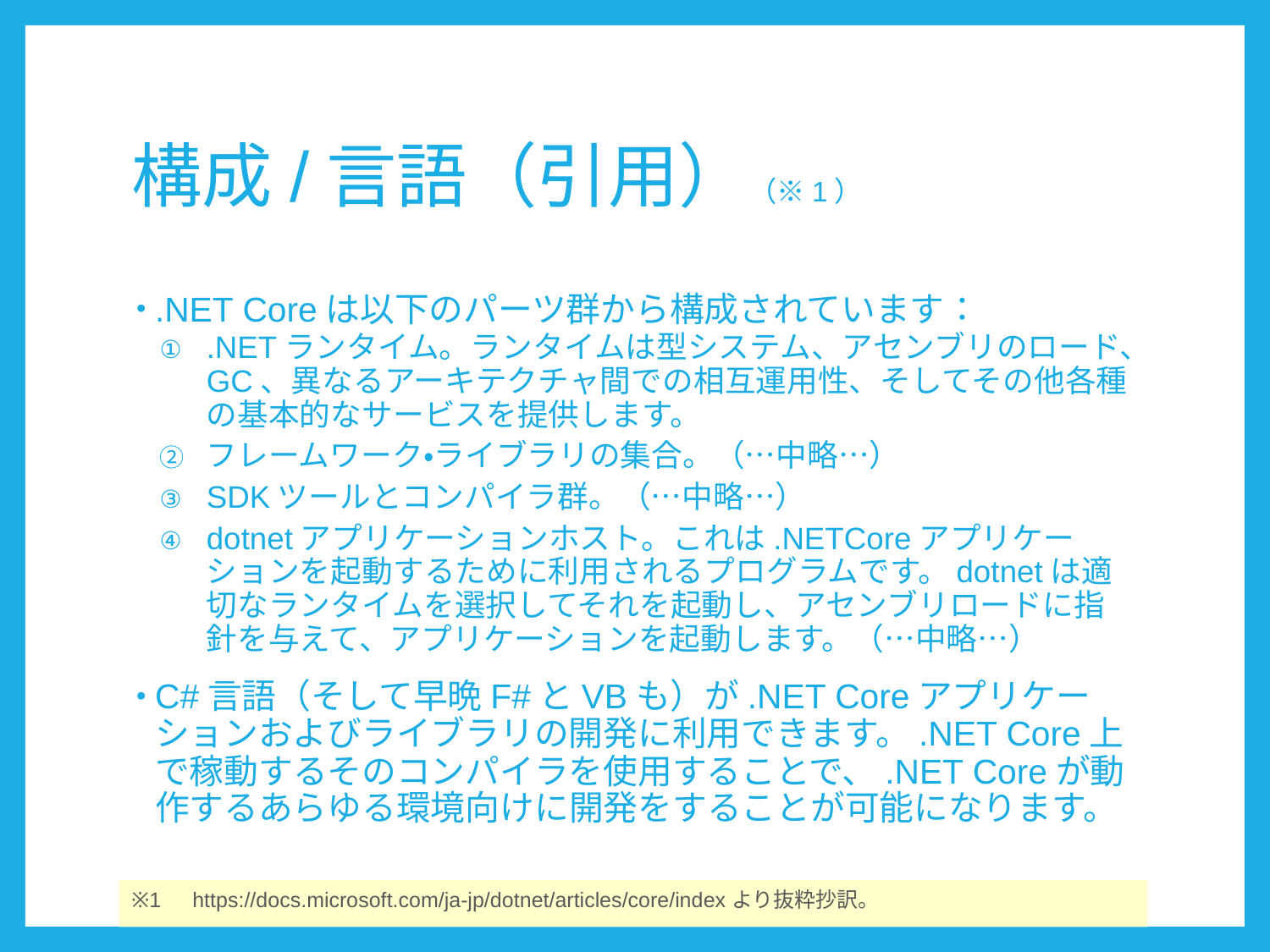

# 構成/言語（引用）（※1）
.NET Coreは以下のパーツ群から構成されています：
.NETランタイム。ランタイムは型システム、アセンブリのロード、GC、異なるアーキテクチャ間での相互運用性、そしてその他各種の基本的なサービスを提供します。
フレームワーク・ライブラリの集合。（…中略…）
SDKツールとコンパイラ群。（…中略…）
dotnetアプリケーションホスト。これは.NETCoreアプリケーションを起動するために利用されるプログラムです。dotnetは適切なランタイムを選択してそれを起動し、アセンブリロードに指針を与えて、アプリケーションを起動します。（…中略…）
C#言語（そして早晩F#とVBも）が.NET Coreアプリケーションおよびライブラリの開発に利用できます。.NET Core上で稼動するそのコンパイラを使用することで、.NET Coreが動作するあらゆる環境向けに開発をすることが可能になります。
※1　https://docs.microsoft.com/ja-jp/dotnet/articles/core/indexより抜粋抄訳。